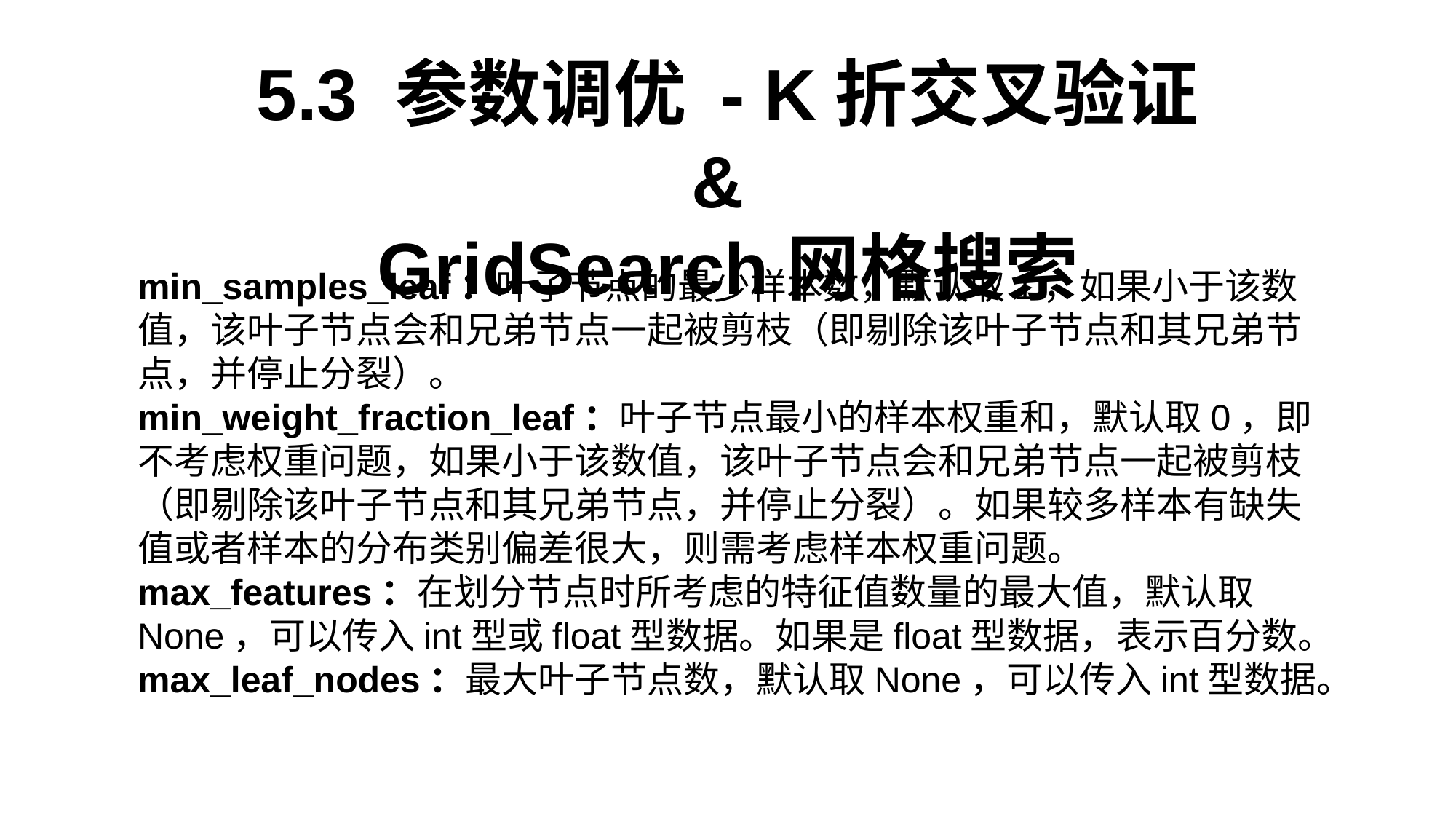

5.3 参数调优 - K折交叉验证 &
GridSearch网格搜索
min_samples_leaf：叶子节点的最少样本数，默认取1，如果小于该数值，该叶子节点会和兄弟节点一起被剪枝（即剔除该叶子节点和其兄弟节点，并停止分裂）。
min_weight_fraction_leaf：叶子节点最小的样本权重和，默认取0，即不考虑权重问题，如果小于该数值，该叶子节点会和兄弟节点一起被剪枝（即剔除该叶子节点和其兄弟节点，并停止分裂）。如果较多样本有缺失值或者样本的分布类别偏差很大，则需考虑样本权重问题。
max_features：在划分节点时所考虑的特征值数量的最大值，默认取None，可以传入int型或float型数据。如果是float型数据，表示百分数。
max_leaf_nodes：最大叶子节点数，默认取None，可以传入int型数据。